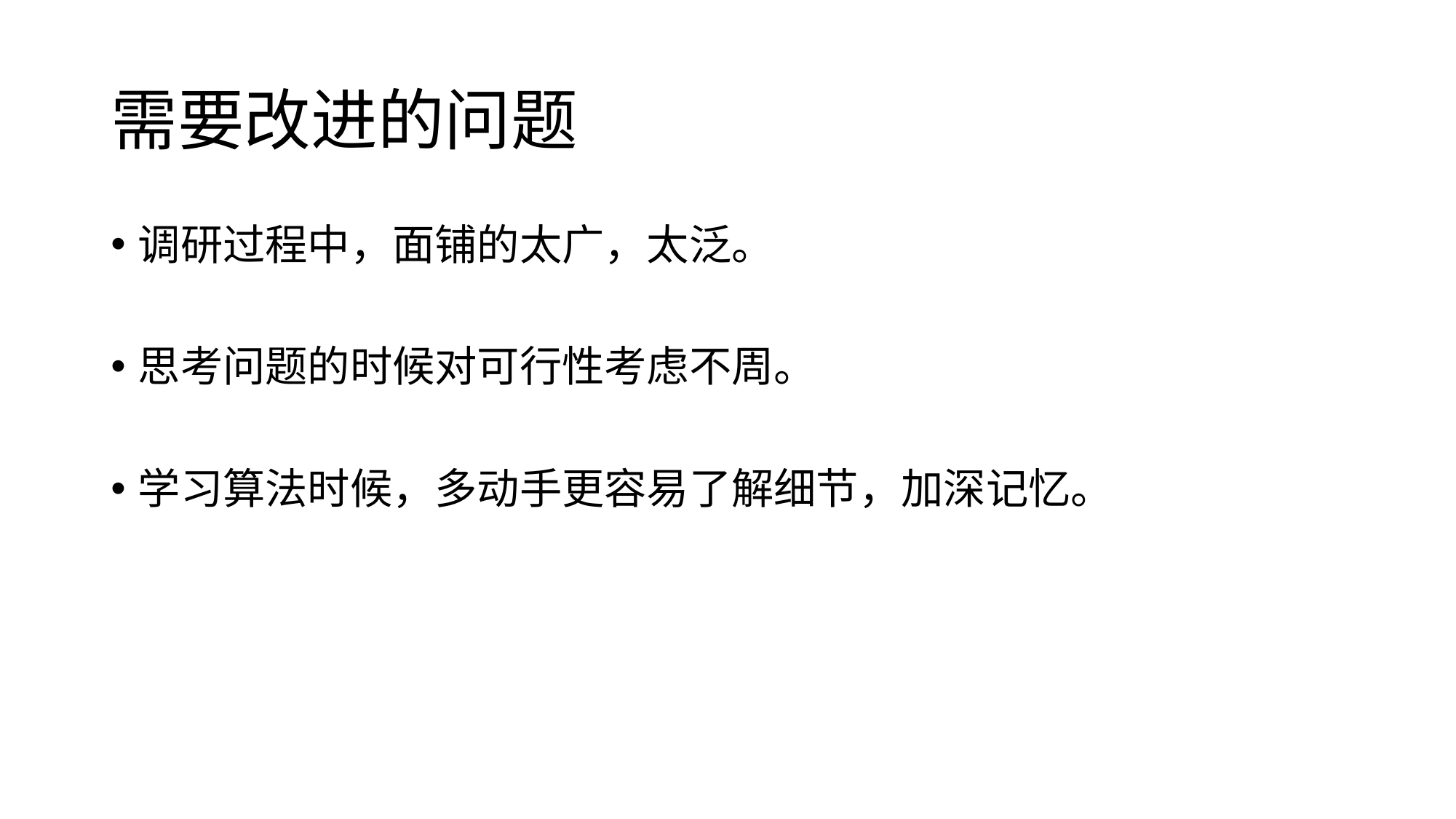

# 需要改进的问题
调研过程中，面铺的太广，太泛。

思考问题的时候对可行性考虑不周。

学习算法时候，多动手更容易了解细节，加深记忆。